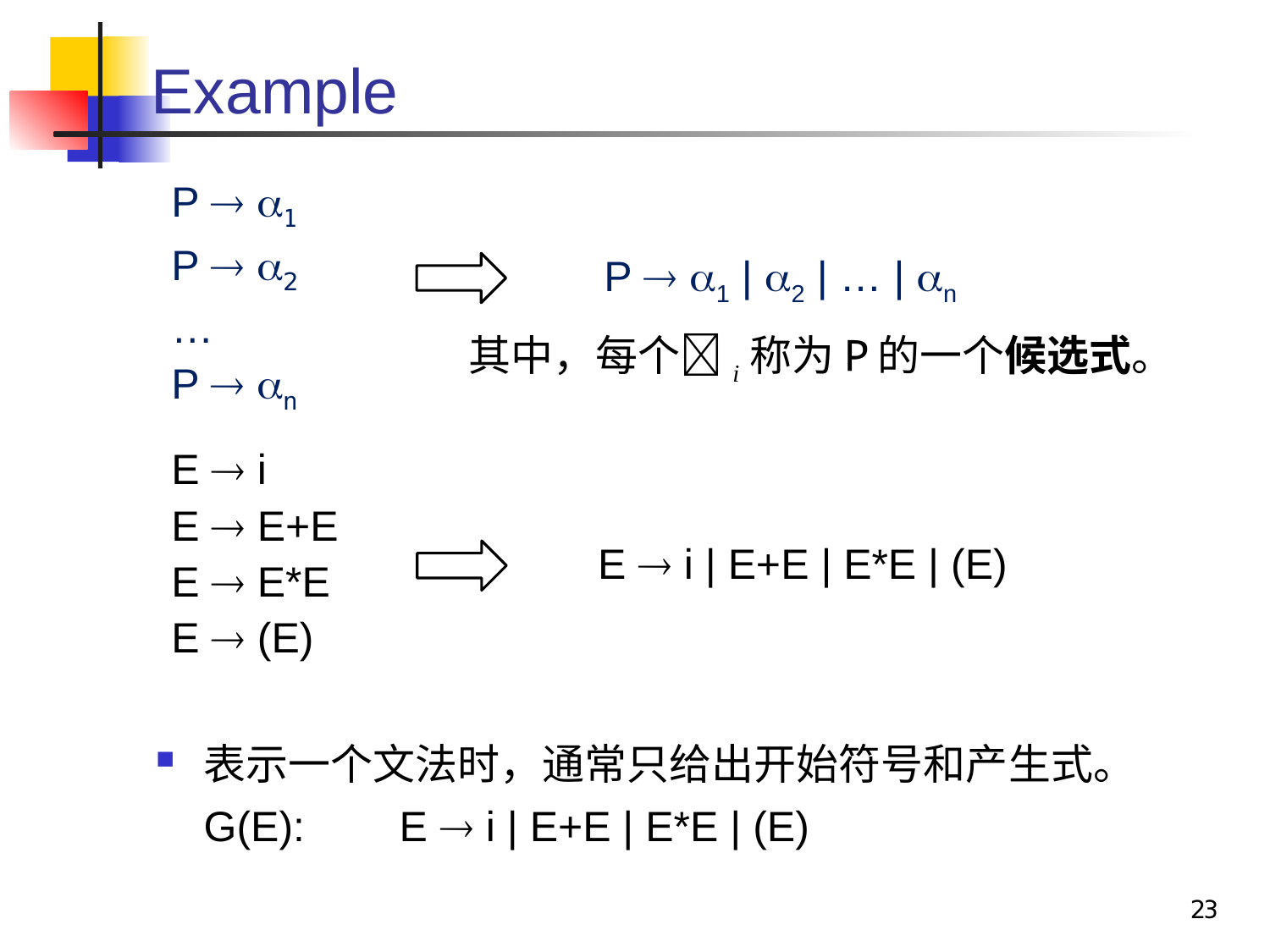

# Example

表示一个文法时，通常只给出开始符号和产生式。
	G(E):        E → i | E+E | E*E | (E)

P → α1
P → α2
…
P → αn
P → α1 | α2 | … | αn

其中，每个αi称为P的一个候选式。
E → i
E → E+E
E → E*E
E → (E)
E → i | E+E | E*E | (E)

23